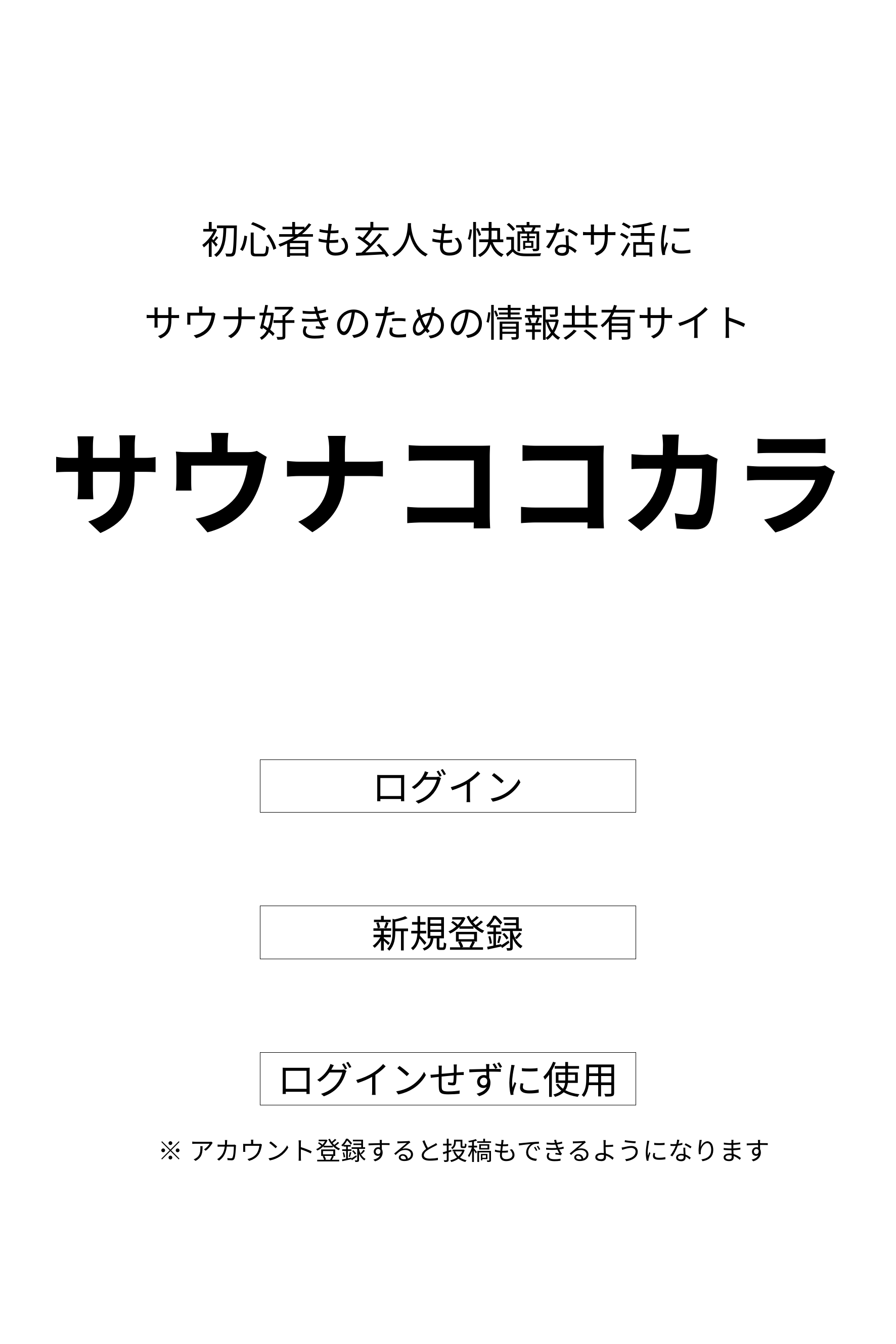

初心者も玄人も快適なサ活に
サウナ好きのための情報共有サイト
サウナココカラ
ログイン
新規登録
ログインせずに使用
※アカウント登録すると投稿もできるようになります